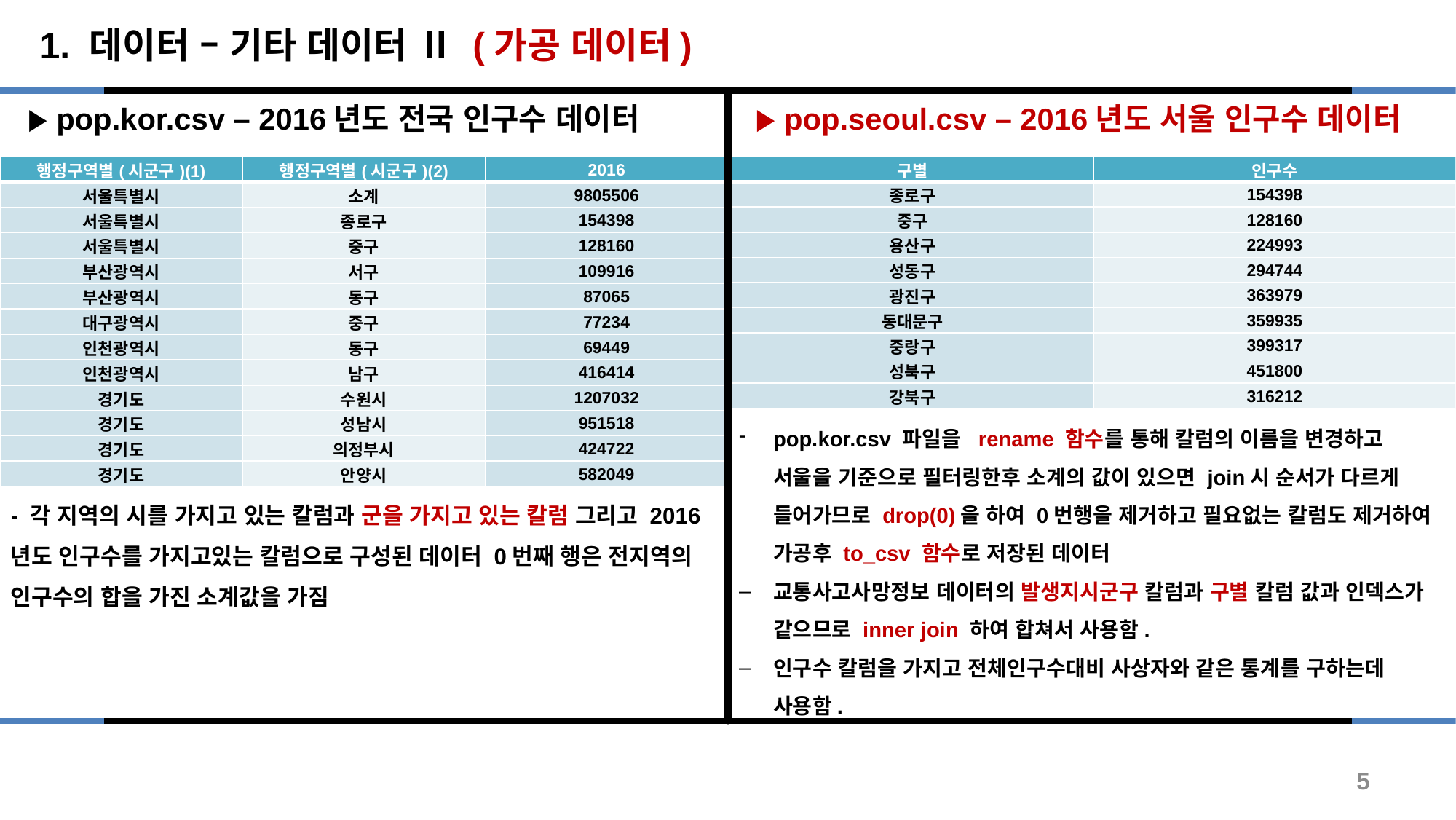

1. 데이터 – 기타 데이터 Ⅱ (가공 데이터)
  ▶ pop.kor.csv – 2016년도 전국 인구수 데이터
  ▶ pop.seoul.csv – 2016년도 서울 인구수 데이터
| 행정구역별(시군구)(1) | 행정구역별(시군구)(2) | 2016 |
| --- | --- | --- |
| 서울특별시 | 소계 | 9805506 |
| 서울특별시 | 종로구 | 154398 |
| 서울특별시 | 중구 | 128160 |
| 부산광역시 | 서구 | 109916 |
| 부산광역시 | 동구 | 87065 |
| 대구광역시 | 중구 | 77234 |
| 인천광역시 | 동구 | 69449 |
| 인천광역시 | 남구 | 416414 |
| 경기도 | 수원시 | 1207032 |
| 경기도 | 성남시 | 951518 |
| 경기도 | 의정부시 | 424722 |
| 경기도 | 안양시 | 582049 |
| 구별 | 인구수 |
| --- | --- |
| 종로구 | 154398 |
| 중구 | 128160 |
| 용산구 | 224993 |
| 성동구 | 294744 |
| 광진구 | 363979 |
| 동대문구 | 359935 |
| 중랑구 | 399317 |
| 성북구 | 451800 |
| 강북구 | 316212 |

pop.kor.csv 파일을  rename 함수를 통해 칼럼의 이름을 변경하고 서울을 기준으로 필터링한후 소계의 값이 있으면 join시 순서가 다르게 들어가므로 drop(0)을 하여 0번행을 제거하고 필요없는 칼럼도 제거하여 가공후 to_csv 함수로 저장된 데이터
교통사고사망정보 데이터의 발생지시군구 칼럼과 구별 칼럼 값과 인덱스가 같으므로 inner join 하여 합쳐서 사용함.
인구수 칼럼을 가지고 전체인구수대비 사상자와 같은 통계를 구하는데 사용함.
- 각 지역의 시를 가지고 있는 칼럼과 군을 가지고 있는 칼럼 그리고 2016년도 인구수를 가지고있는 칼럼으로 구성된 데이터 0번째 행은 전지역의 인구수의 합을 가진 소계값을 가짐
5